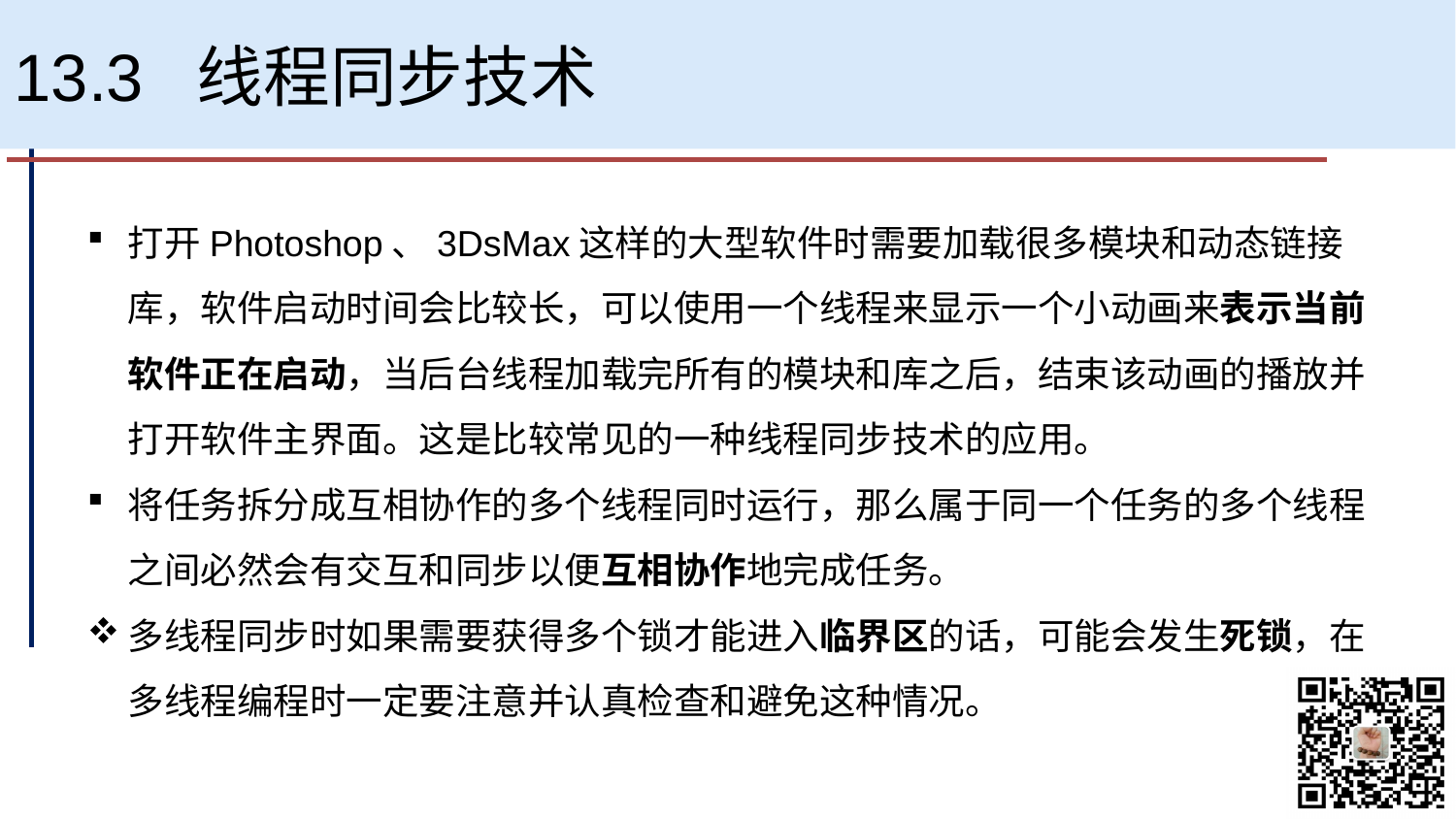

# 13.3  线程同步技术
打开Photoshop、3DsMax这样的大型软件时需要加载很多模块和动态链接库，软件启动时间会比较长，可以使用一个线程来显示一个小动画来表示当前软件正在启动，当后台线程加载完所有的模块和库之后，结束该动画的播放并打开软件主界面。这是比较常见的一种线程同步技术的应用。
将任务拆分成互相协作的多个线程同时运行，那么属于同一个任务的多个线程之间必然会有交互和同步以便互相协作地完成任务。
多线程同步时如果需要获得多个锁才能进入临界区的话，可能会发生死锁，在多线程编程时一定要注意并认真检查和避免这种情况。